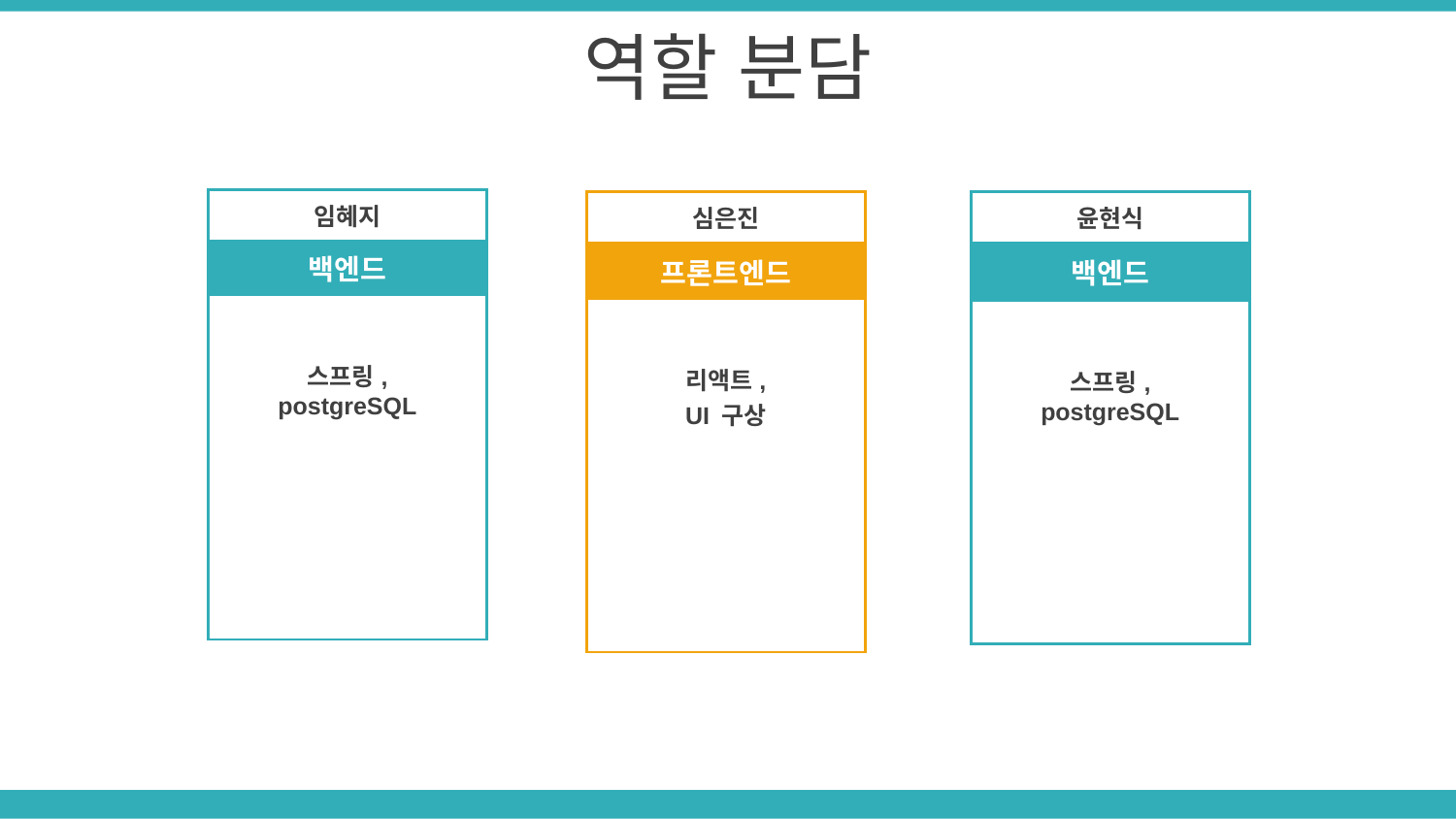

역할 분담
| 임혜지 |  |  |
| --- | --- | --- |
| 백엔드 |  |  |
|  | 스프링, postgreSQL |  |
|  |  |  |
|  |  |  |
|  |  |  |
|  |  |  |
| 심은진 |  |  |
| --- | --- | --- |
| 프론트엔드 |  |  |
|  | 리액트, UI 구상 |  |
|  |  |  |
|  |  |  |
|  |  |  |
|  |  |  |
| 윤현식 |  |  |
| --- | --- | --- |
| 백엔드 |  |  |
|  | 스프링, postgreSQL |  |
|  |  |  |
|  |  |  |
|  |  |  |
|  |  |  |